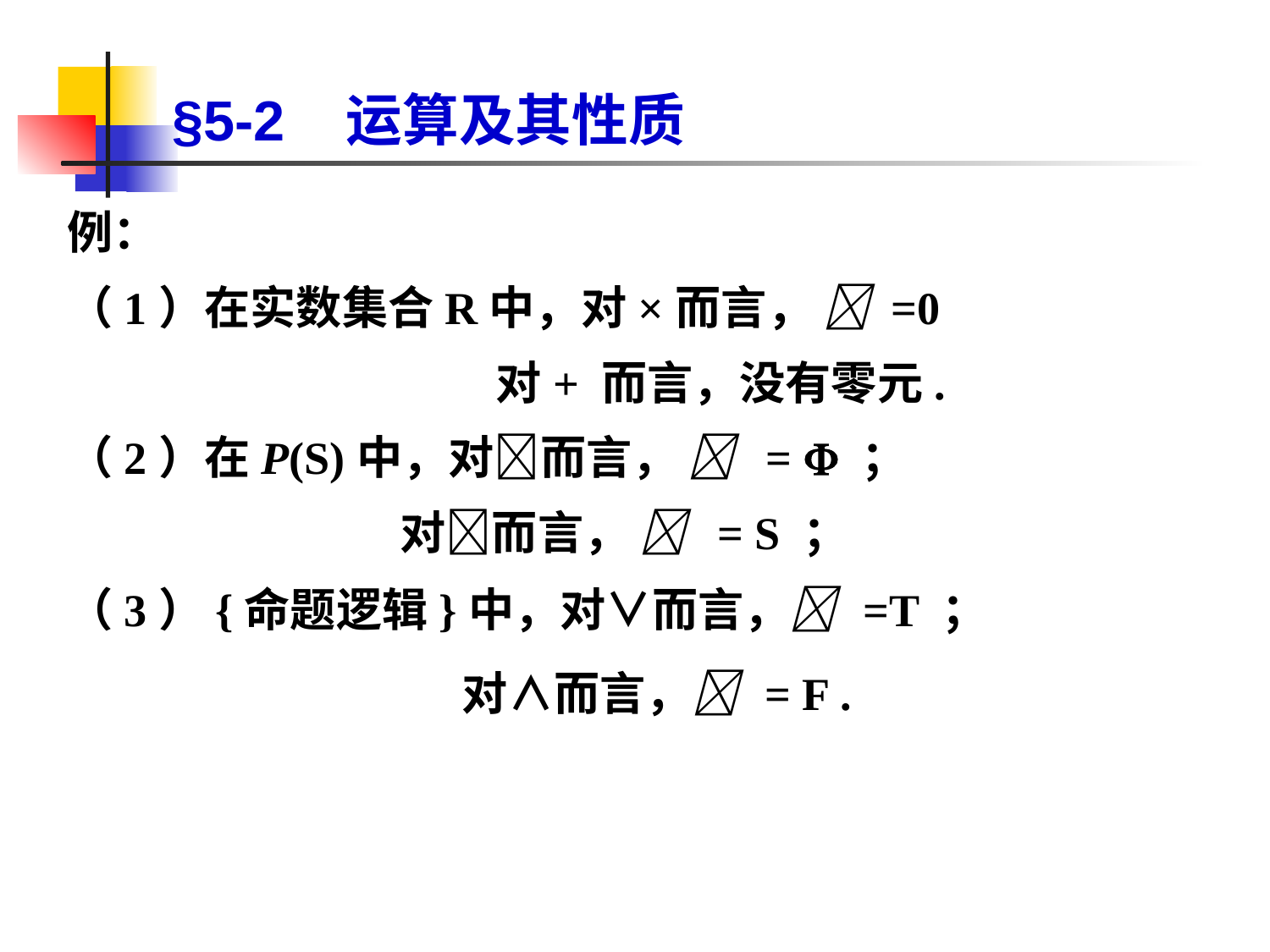

# §5-2   运算及其性质
例：
（1）在实数集合R中，对×而言， θ =0
				对+ 而言，没有零元.
（2）在P(S)中，对∩而言， θ  = Φ ；
                               对∪而言， θ  = S ；
（3）{命题逻辑}中，对∨而言，θ  =T ；
                                     对∧而言，θ  = F .

28